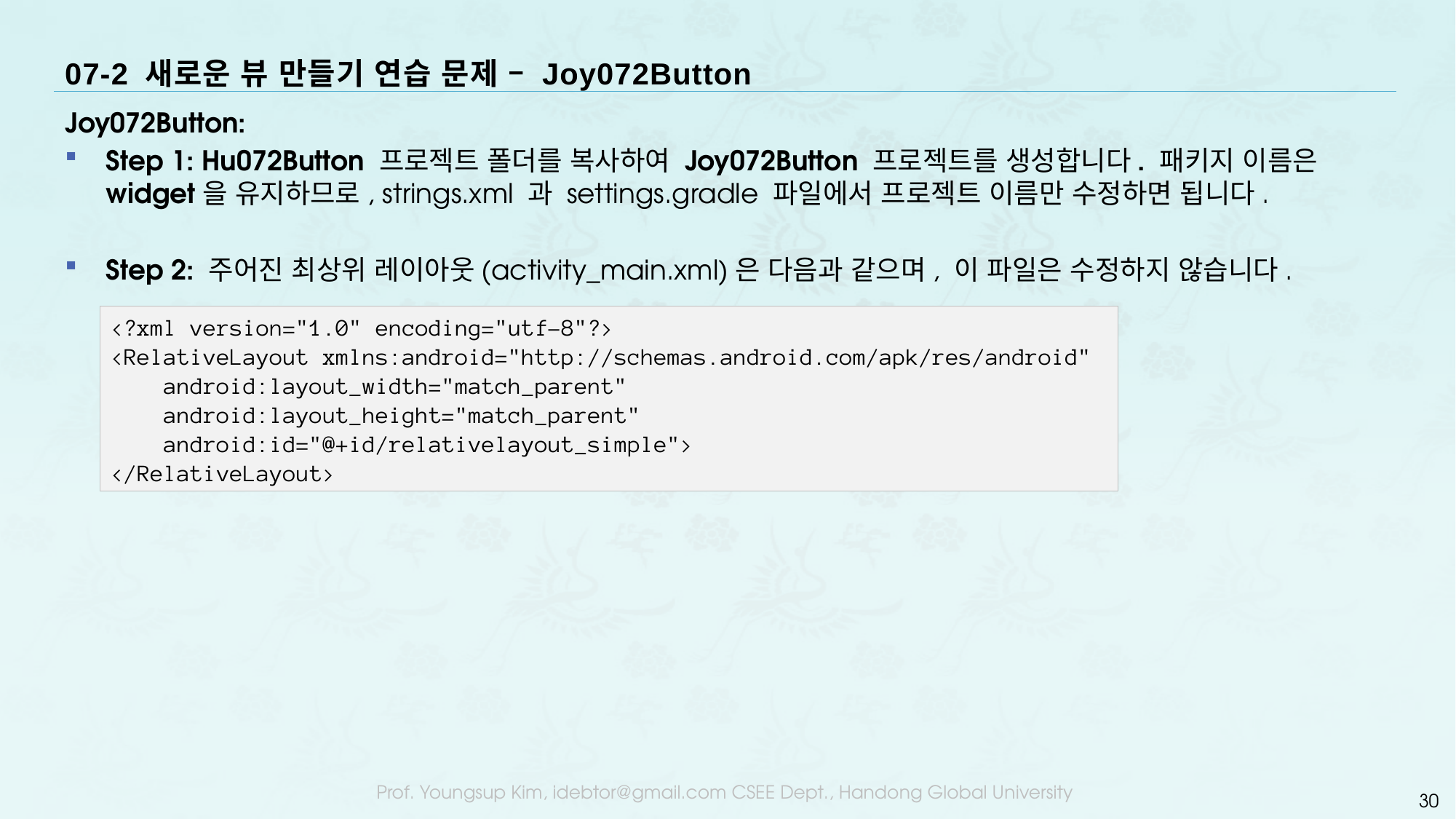

# 07-2 새로운 뷰 만들기 연습 문제 – Joy072Button
Joy072Button:
Step 1: Hu072Button 프로젝트 폴더를 복사하여 Joy072Button 프로젝트를 생성합니다. 패키지 이름은 widget을 유지하므로, strings.xml 과 settings.gradle 파일에서 프로젝트 이름만 수정하면 됩니다.

Step 2: 주어진 최상위 레이아웃(activity_main.xml)은 다음과 같으며, 이 파일은 수정하지 않습니다.

<?xml version="1.0" encoding="utf-8"?>
<RelativeLayout xmlns:android="http://schemas.android.com/apk/res/android"
    android:layout_width="match_parent"
    android:layout_height="match_parent"
    android:id="@+id/relativelayout_simple">
</RelativeLayout>
30